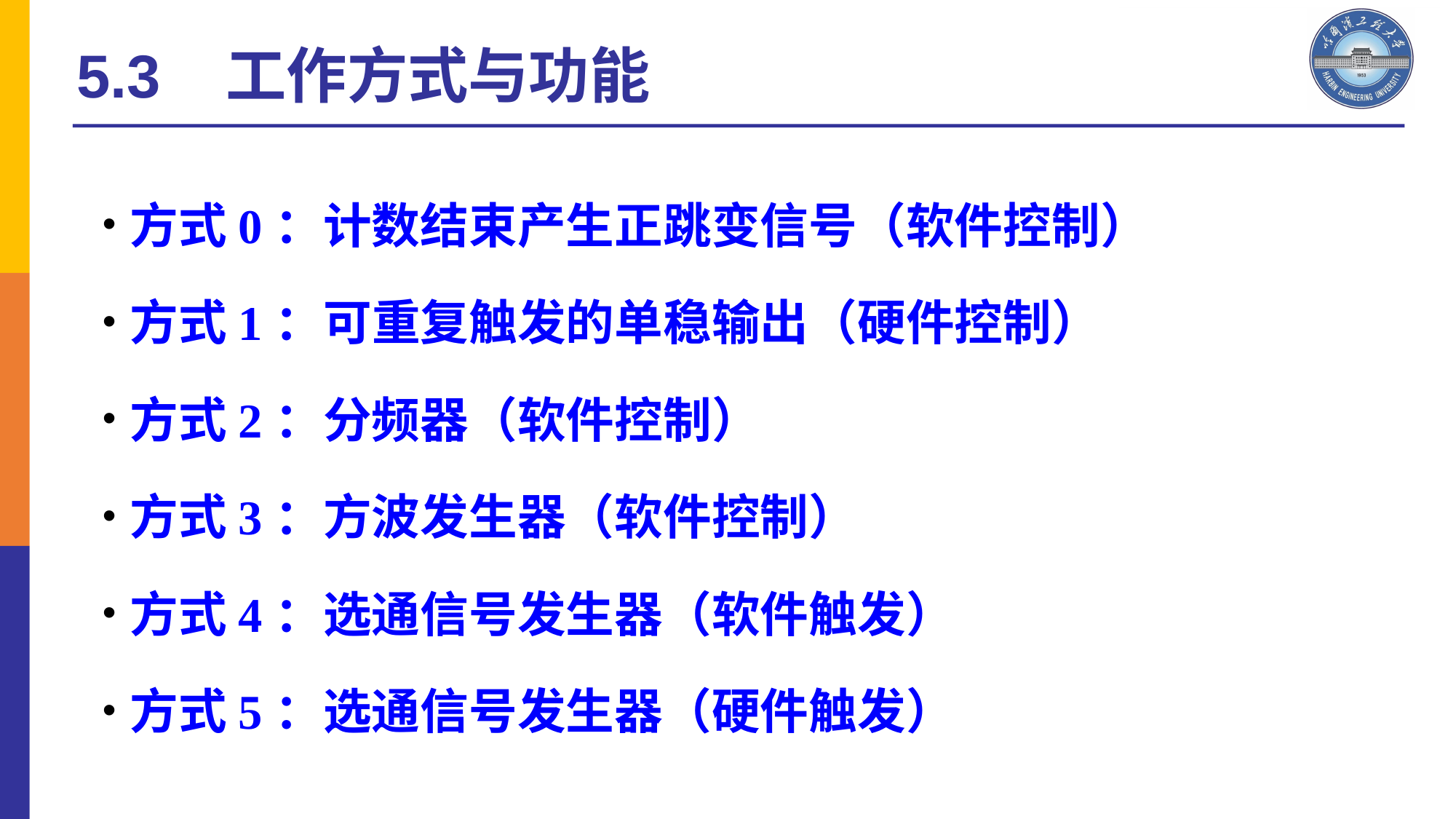

5.3   工作方式与功能
方式0：计数结束产生正跳变信号（软件控制）
方式1：可重复触发的单稳输出（硬件控制）
方式2：分频器（软件控制）
方式3：方波发生器（软件控制）
方式4：选通信号发生器（软件触发）
方式5：选通信号发生器（硬件触发）